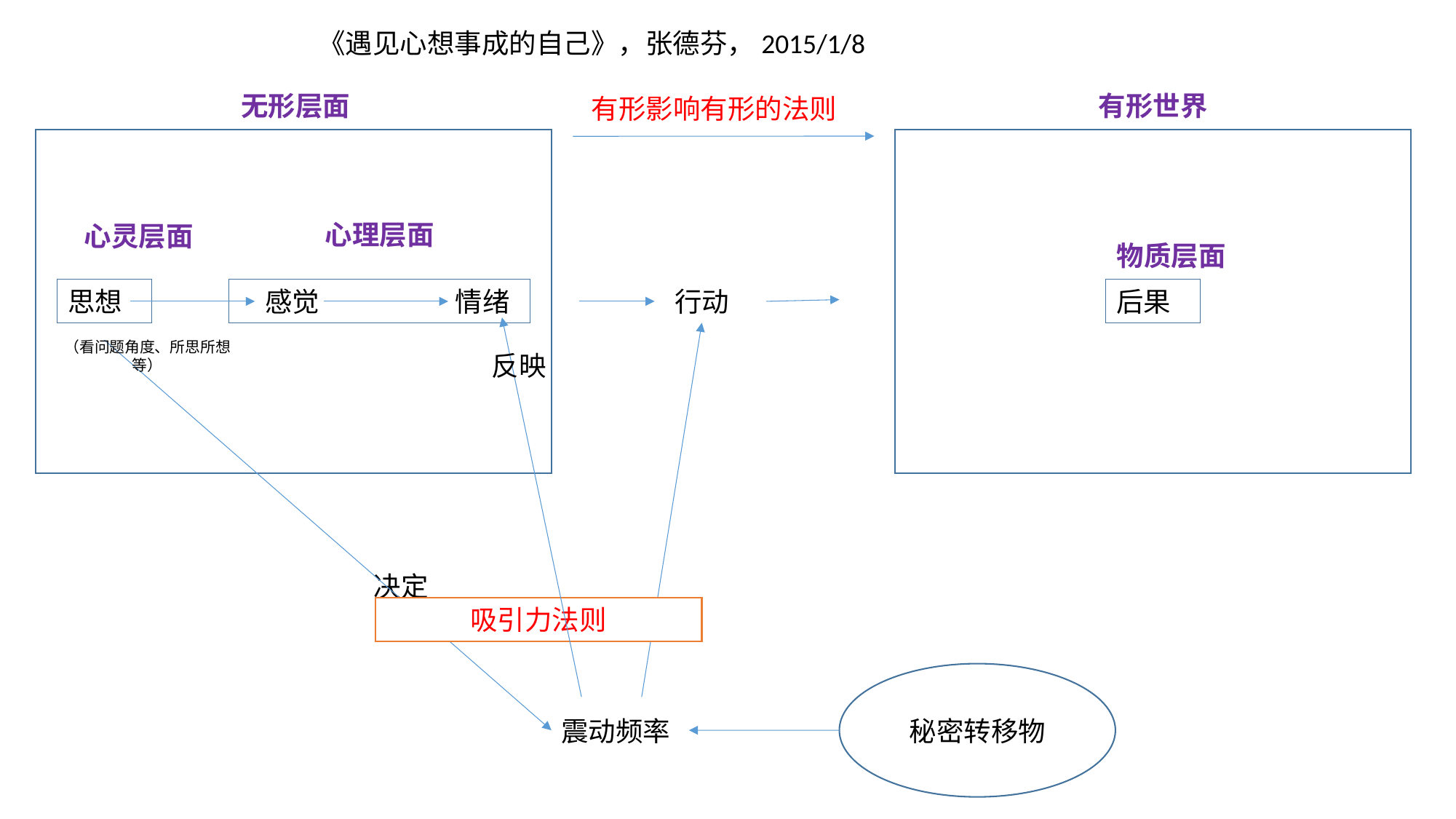

《遇见心想事成的自己》，张德芬，2015/1/8
无形层面
有形世界
有形影响有形的法则

心理层面
心灵层面
物质层面
思想
   感觉                      情绪
行动
后果
（看问题角度、所思所想等）
反映
决定
吸引力法则

震动频率
秘密转移物